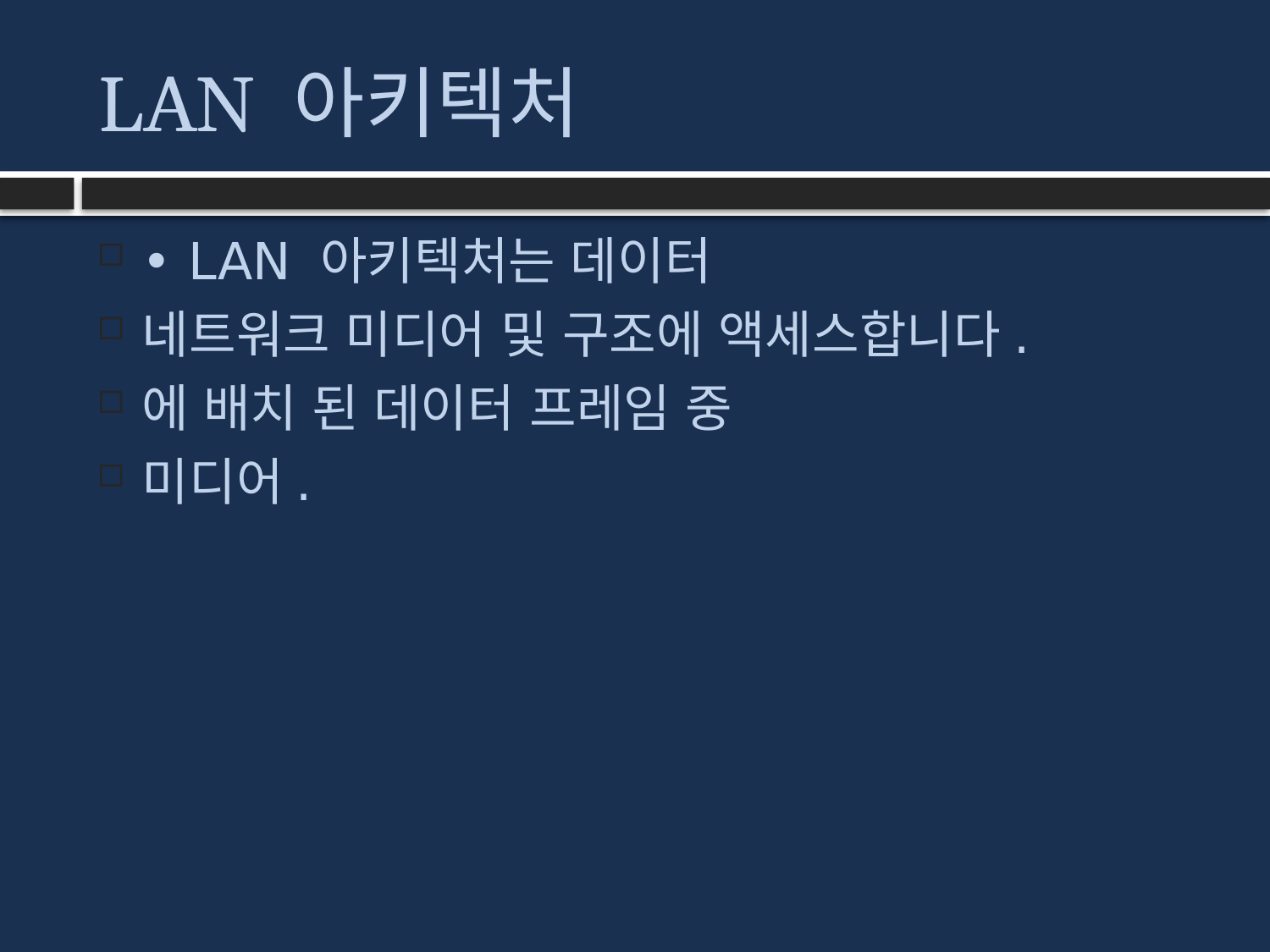

# LAN 아키텍처
• LAN 아키텍처는 데이터
네트워크 미디어 및 구조에 액세스합니다.
에 배치 된 데이터 프레임 중
미디어.